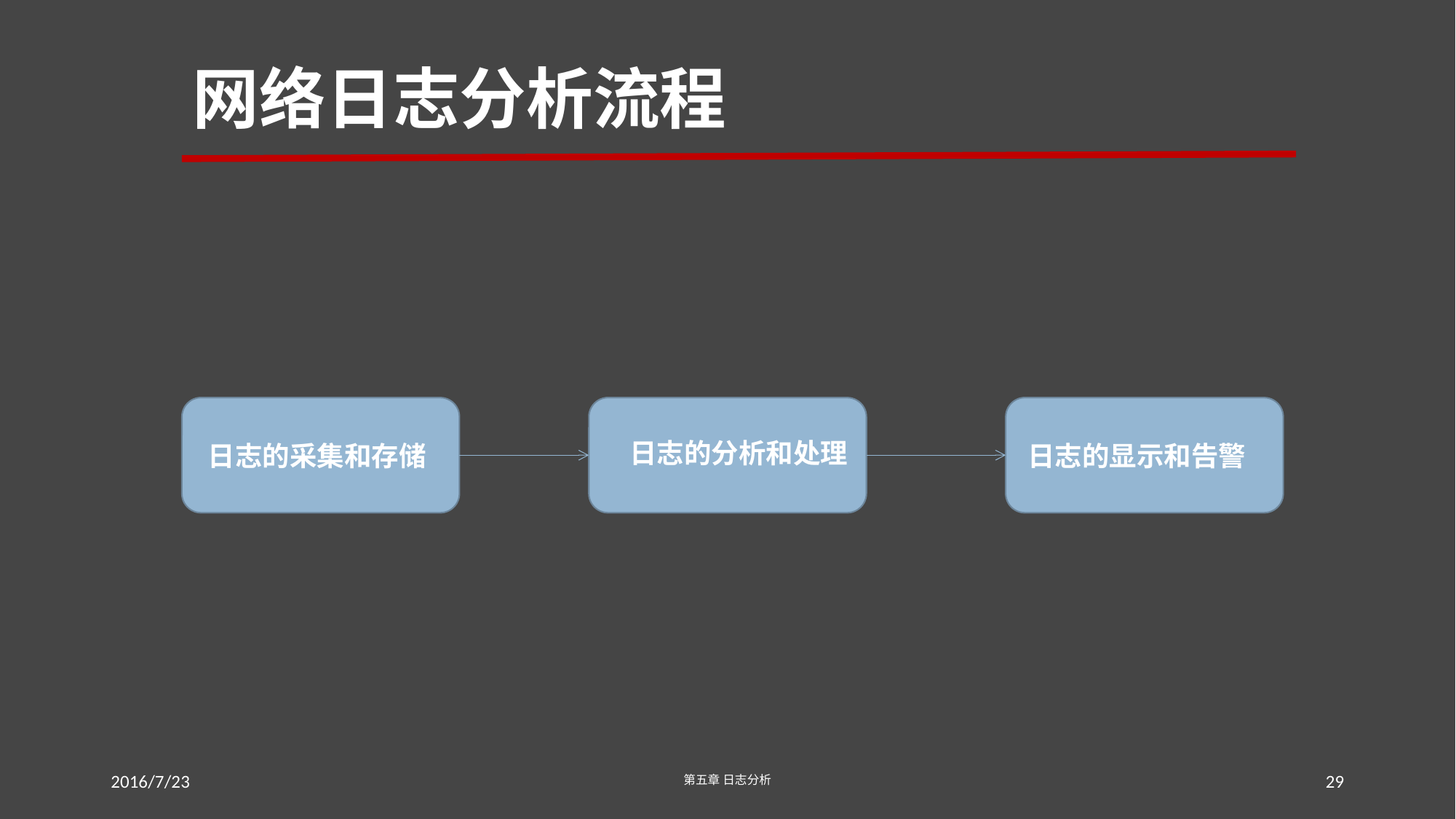

# 网络日志分析流程

日志的分析和处理

日志的采集和存储
日志的显示和告警
2016/7/23
第五章 日志分析
29